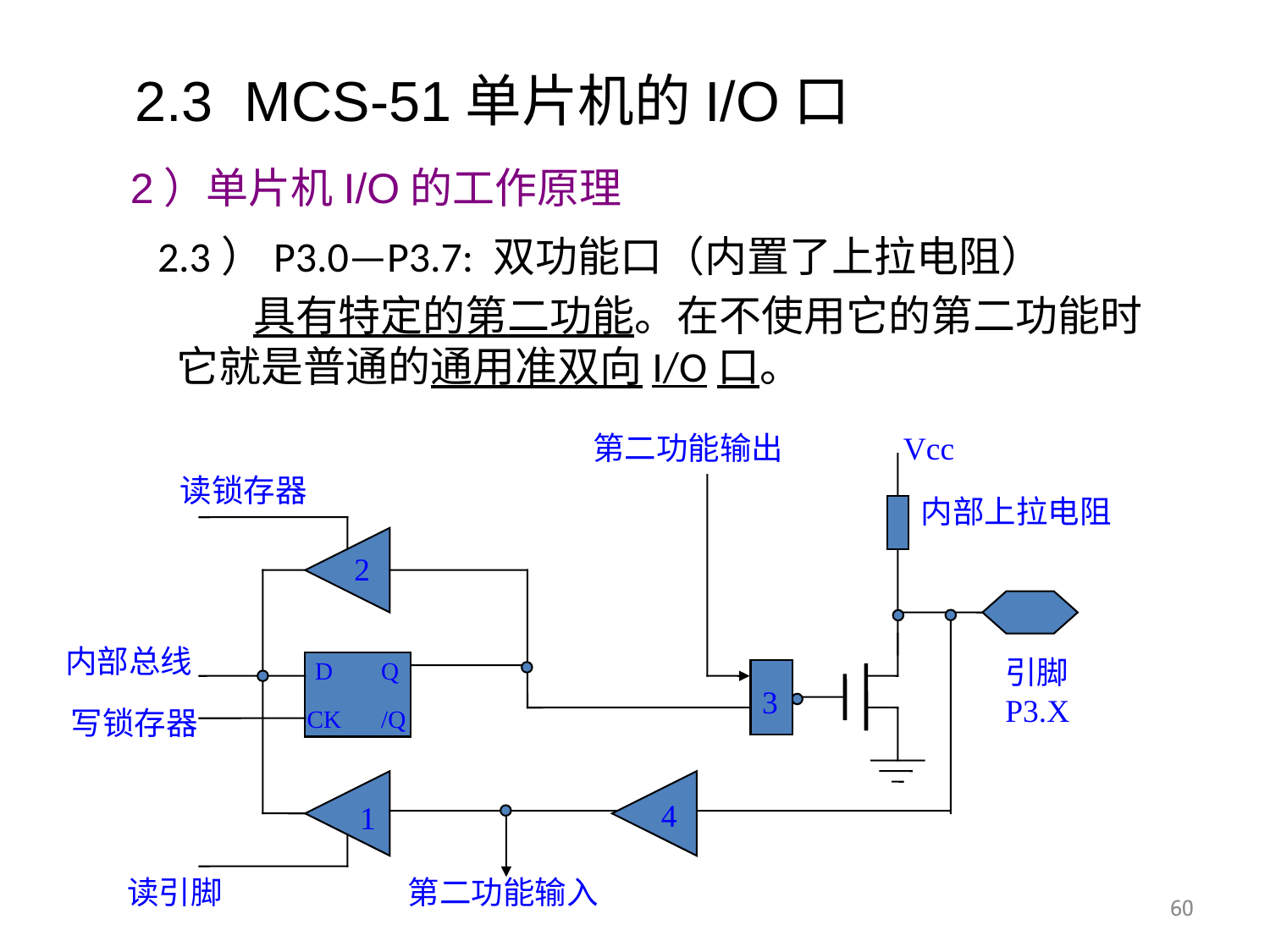

# 2.3  MCS-51单片机的I/O口
2）单片机I/O的工作原理
   2.3）P3.0—P3.7: 双功能口（内置了上拉电阻）
  	       具有特定的第二功能。在不使用它的第二功能时它就是普通的通用准双向I/O口。

第二功能输出
Vcc

读锁存器

内部上拉电阻

2

内部总线
引脚  P3.X
D
Q

3

写锁存器
CK
/Q

4
1

读引脚

第二功能输入
60